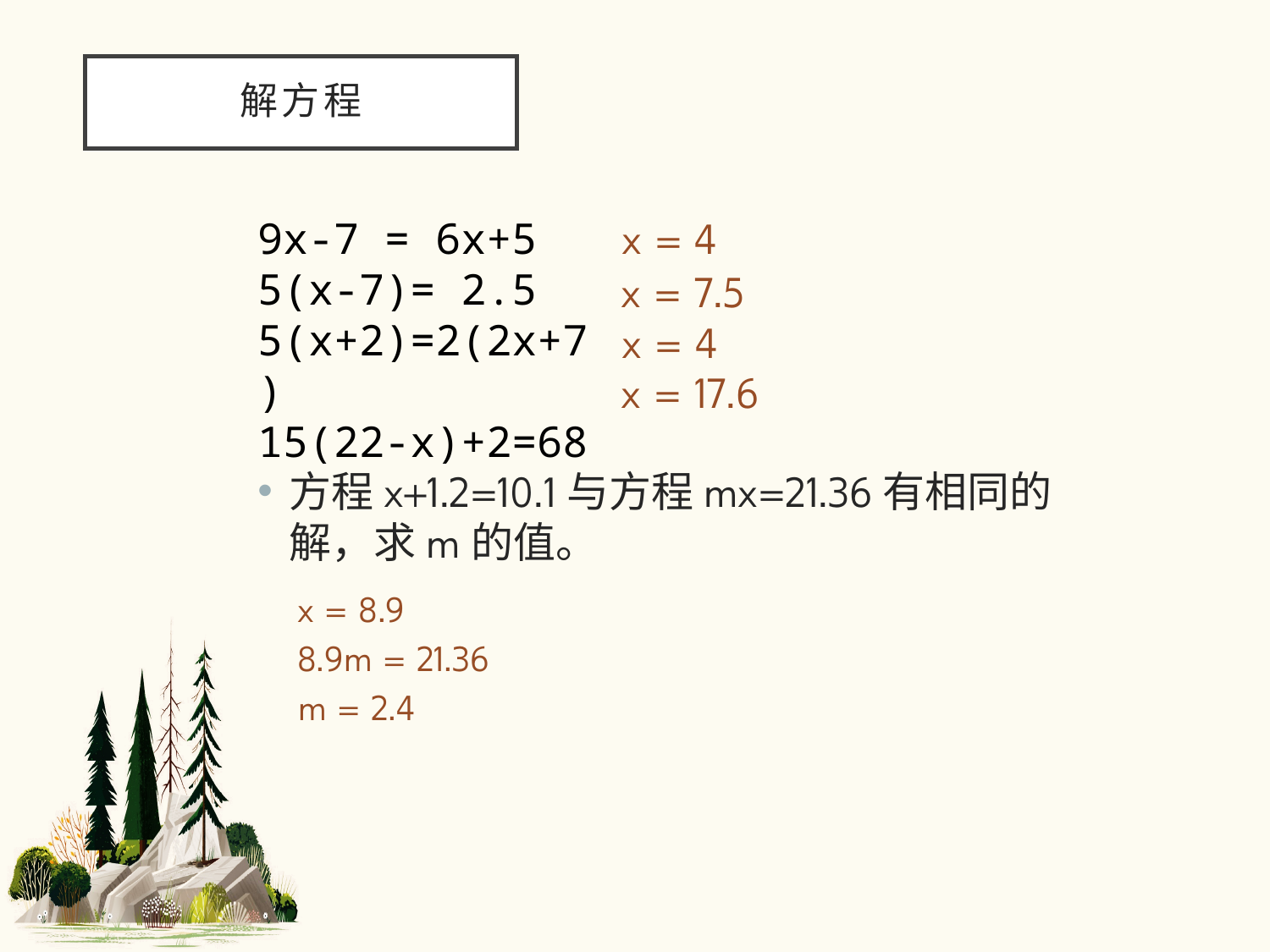

# 解方程
9x-7 = 6x+5
5(x-7)= 2.5
5(x+2)=2(2x+7)
15(22-x)+2=68
x = 4
x = 7.5
x = 4
x = 17.6
方程x+1.2=10.1与方程mx=21.36有相同的解，求m的值。
x = 8.9
8.9m = 21.36
m = 2.4